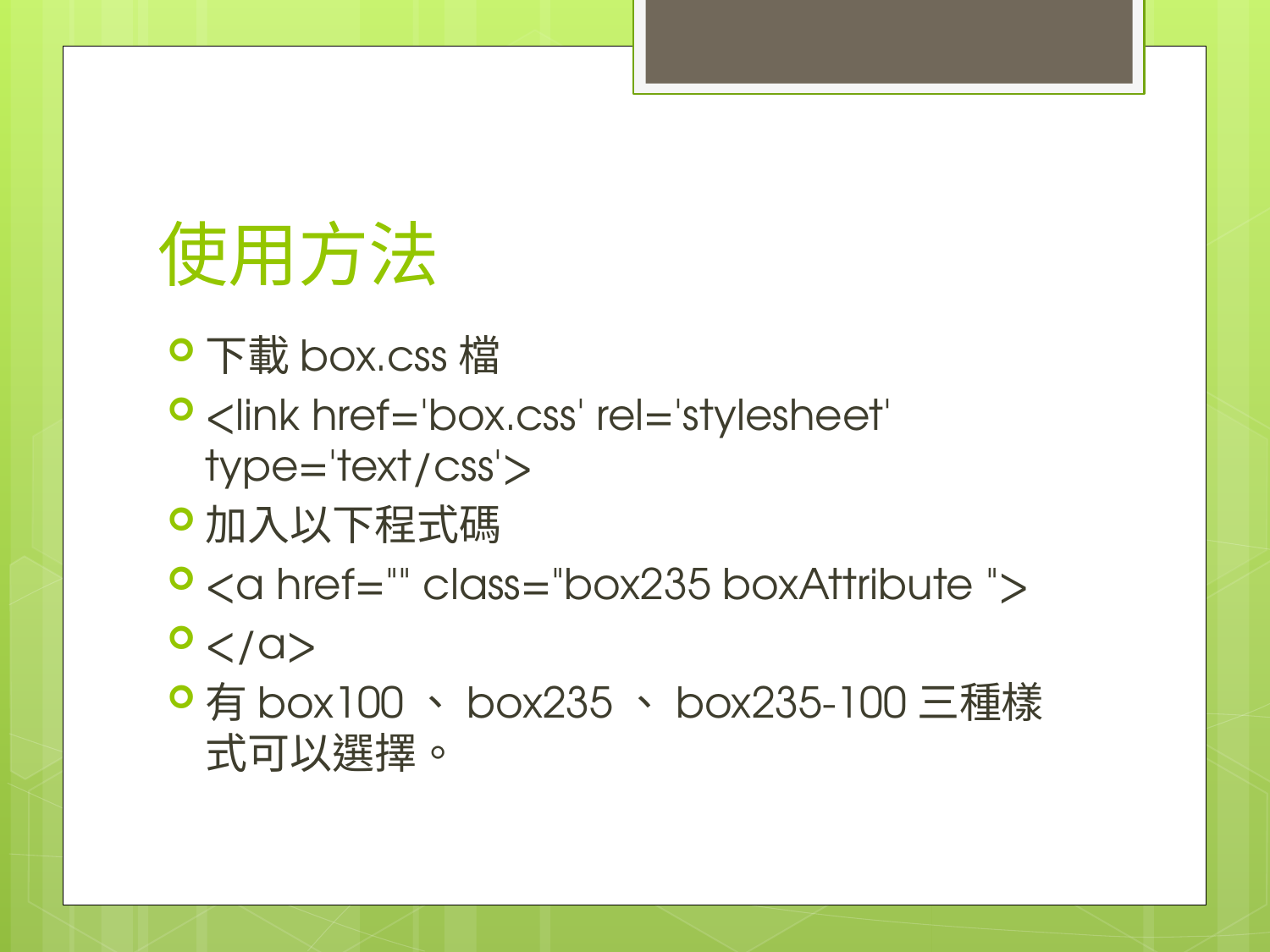

# 使用方法
下載box.css檔
<link href='box.css' rel='stylesheet' type='text/css'>
加入以下程式碼
<a href="" class="box235 boxAttribute ">
</a>
有box100、box235、box235-100三種樣式可以選擇。